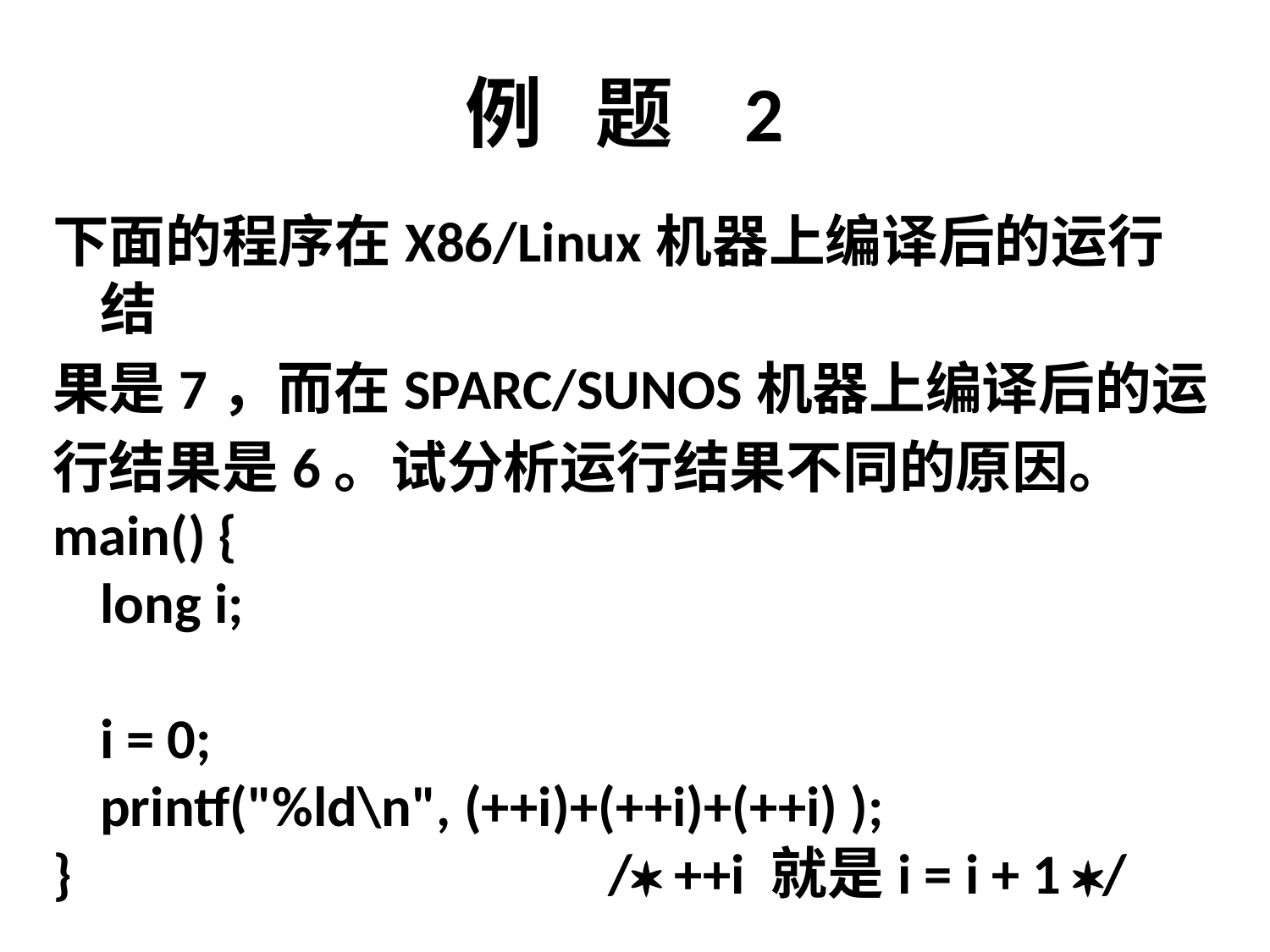

# 例   题   2
下面的程序在X86/Linux机器上编译后的运行结
果是7，而在SPARC/SUNOS机器上编译后的运
行结果是6。试分析运行结果不同的原因。
main() {
	long i;

	i = 0;
	printf("%ld\n", (++i)+(++i)+(++i) );
}					/∗ ++i 就是i = i + 1 ∗/